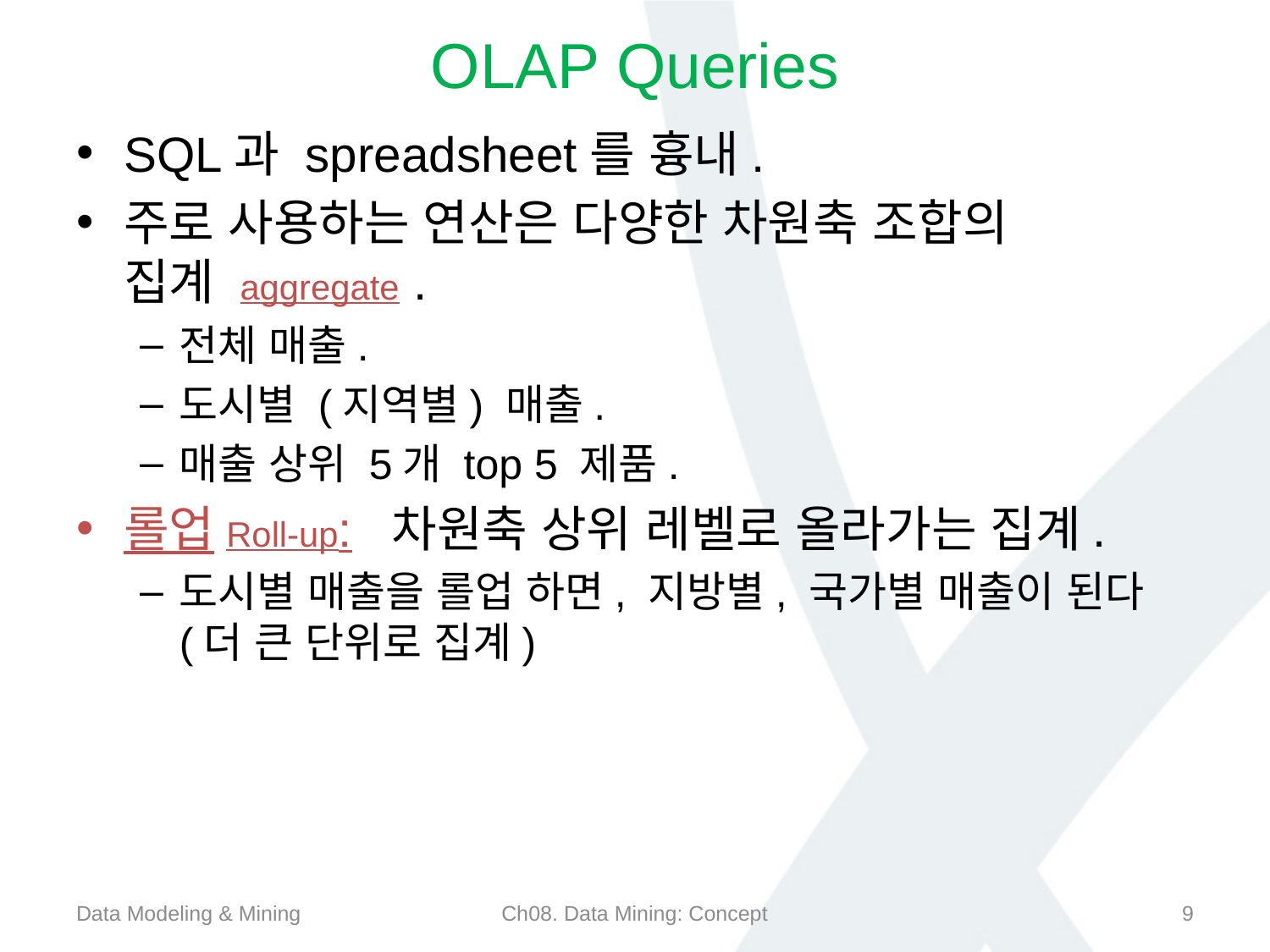

# OLAP Queries
SQL과 spreadsheet를 흉내.
주로 사용하는 연산은 다양한 차원축 조합의
집계 aggregate .
전체 매출.
도시별 (지역별) 매출.
매출 상위 5개 top 5 제품.
롤업Roll-up:  차원축 상위 레벨로 올라가는 집계.
도시별 매출을 롤업 하면, 지방별, 국가별 매출이 된다
(더 큰 단위로 집계)
Data Modeling & Mining
Ch08. Data Mining: Concept
9